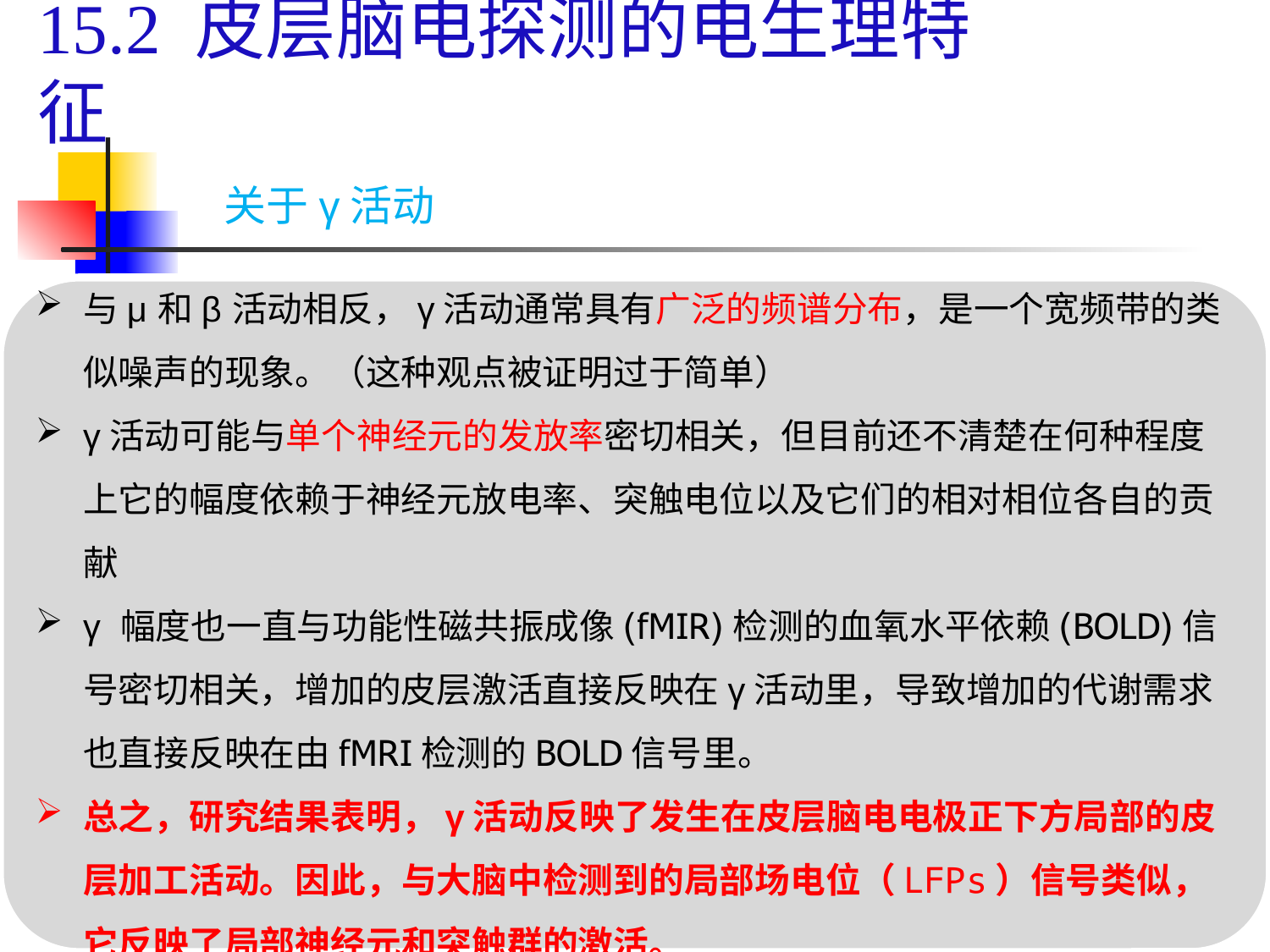

# 15.2 皮层脑电探测的电生理特征
关于γ活动
与μ和β活动相反，γ活动通常具有广泛的频谱分布，是一个宽频带的类似噪声的现象。（这种观点被证明过于简单）
γ活动可能与单个神经元的发放率密切相关，但目前还不清楚在何种程度上它的幅度依赖于神经元放电率、突触电位以及它们的相对相位各自的贡献
γ 幅度也一直与功能性磁共振成像(fMIR)检测的血氧水平依赖(BOLD)信号密切相关，增加的皮层激活直接反映在γ活动里，导致增加的代谢需求也直接反映在由fMRI检测的BOLD信号里。
总之，研究结果表明，γ活动反映了发生在皮层脑电电极正下方局部的皮层加工活动。因此，与大脑中检测到的局部场电位（LFPs）信号类似，它反映了局部神经元和突触群的激活。